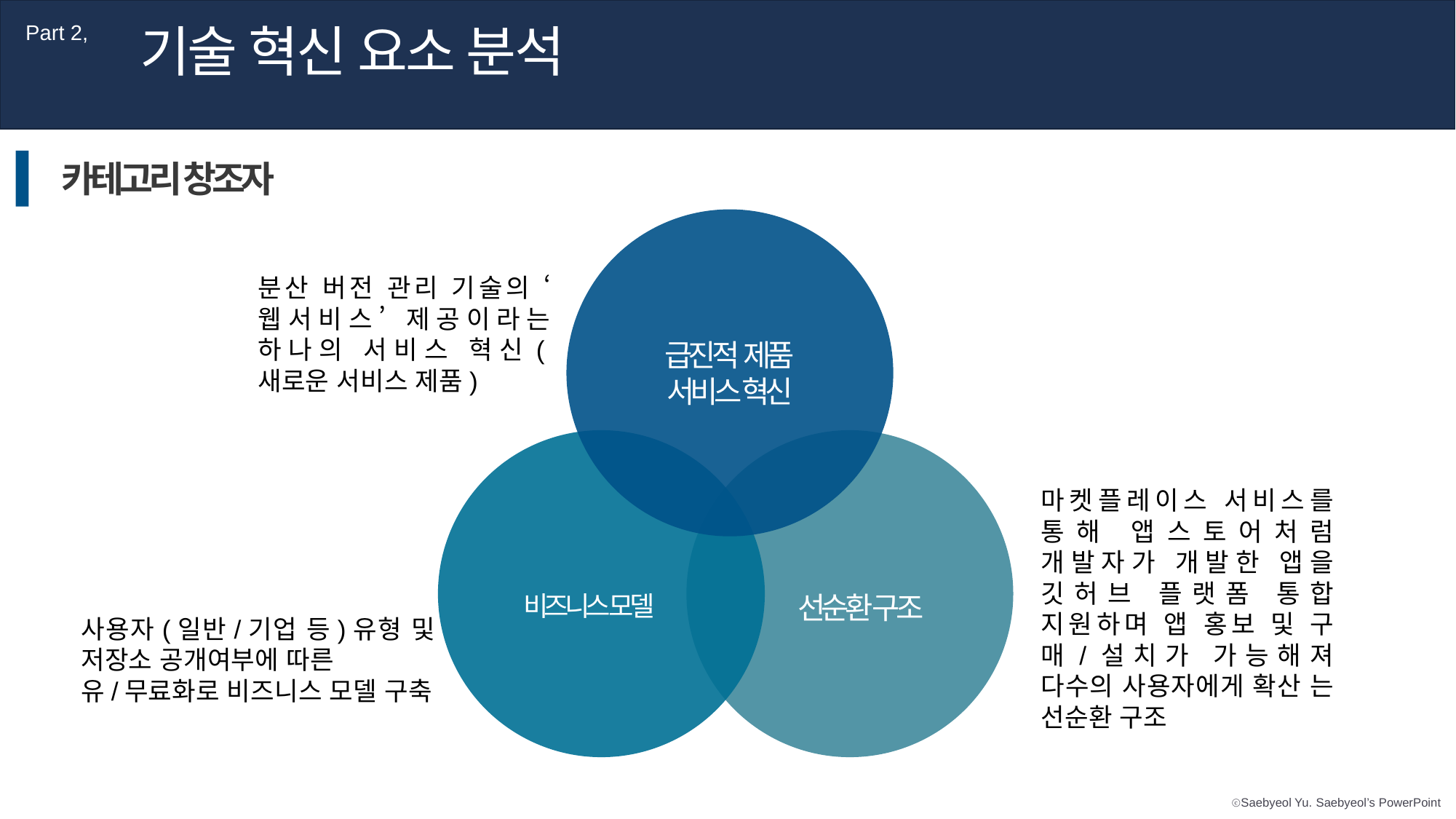

기술 혁신 요소 분석
Part 2,

카테고리 창조자

분산 버전 관리 기술의 ‘웹서비스’ 제공이라는 하나의 서비스 혁신(새로운 서비스 제품)
급진적  제품
서비스 혁신

마켓플레이스 서비스를 통해 앱스토어처럼 개발자가 개발한 앱을 깃허브 플랫폼 통합 지원하며 앱 홍보 및 구매/설치가 가능해져 다수의 사용자에게 확산 는 선순환 구조
비즈니스 모델

선순환 구조
사용자(일반/기업 등)유형 및 저장소 공개여부에 따른
유/무료화로 비즈니스 모델 구축